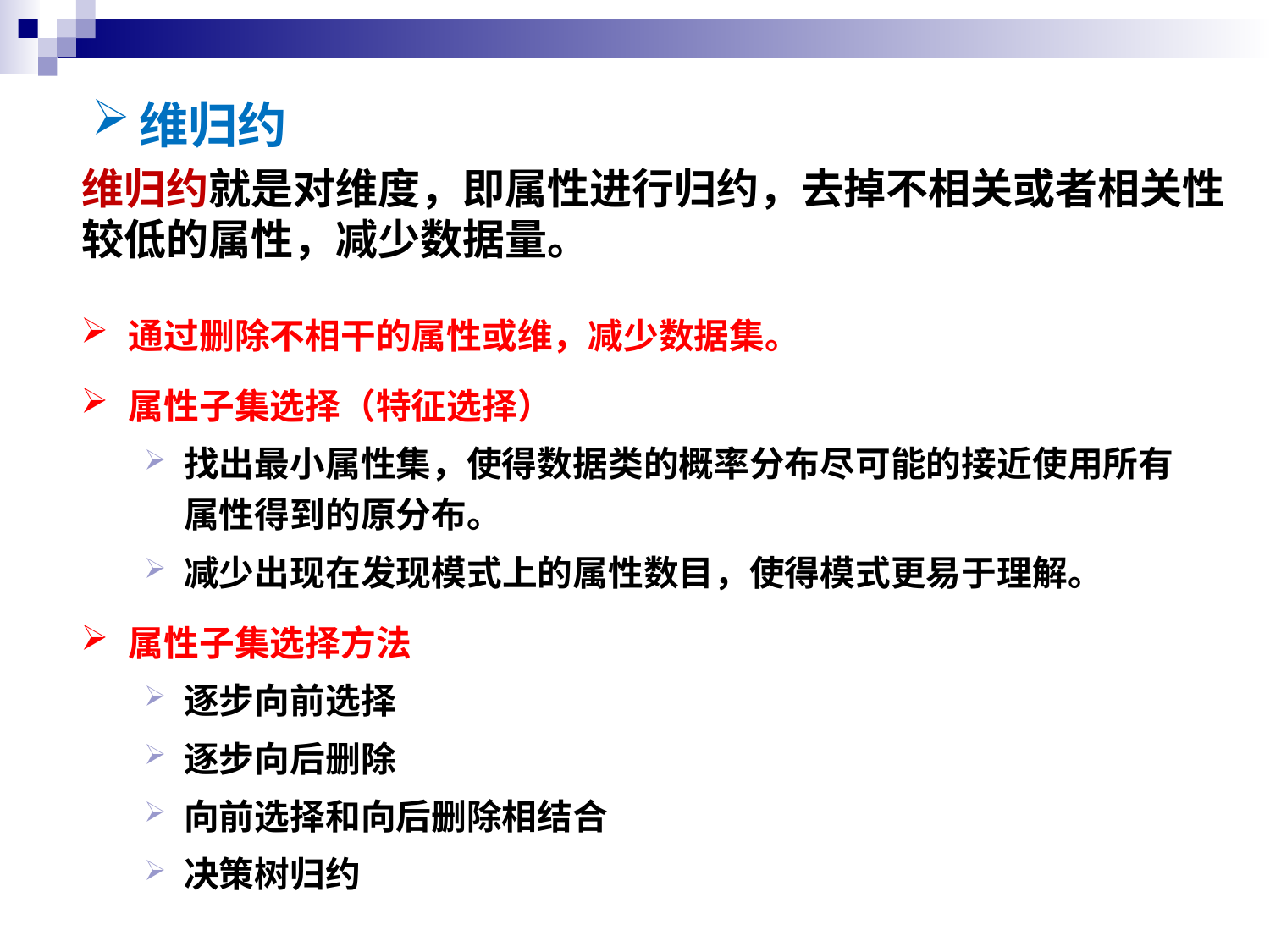

维归约
维归约就是对维度，即属性进行归约，去掉不相关或者相关性较低的属性，减少数据量。
通过删除不相干的属性或维，减少数据集。
属性子集选择（特征选择）
找出最小属性集，使得数据类的概率分布尽可能的接近使用所有属性得到的原分布。
减少出现在发现模式上的属性数目，使得模式更易于理解。
属性子集选择方法
逐步向前选择
逐步向后删除
向前选择和向后删除相结合
决策树归约